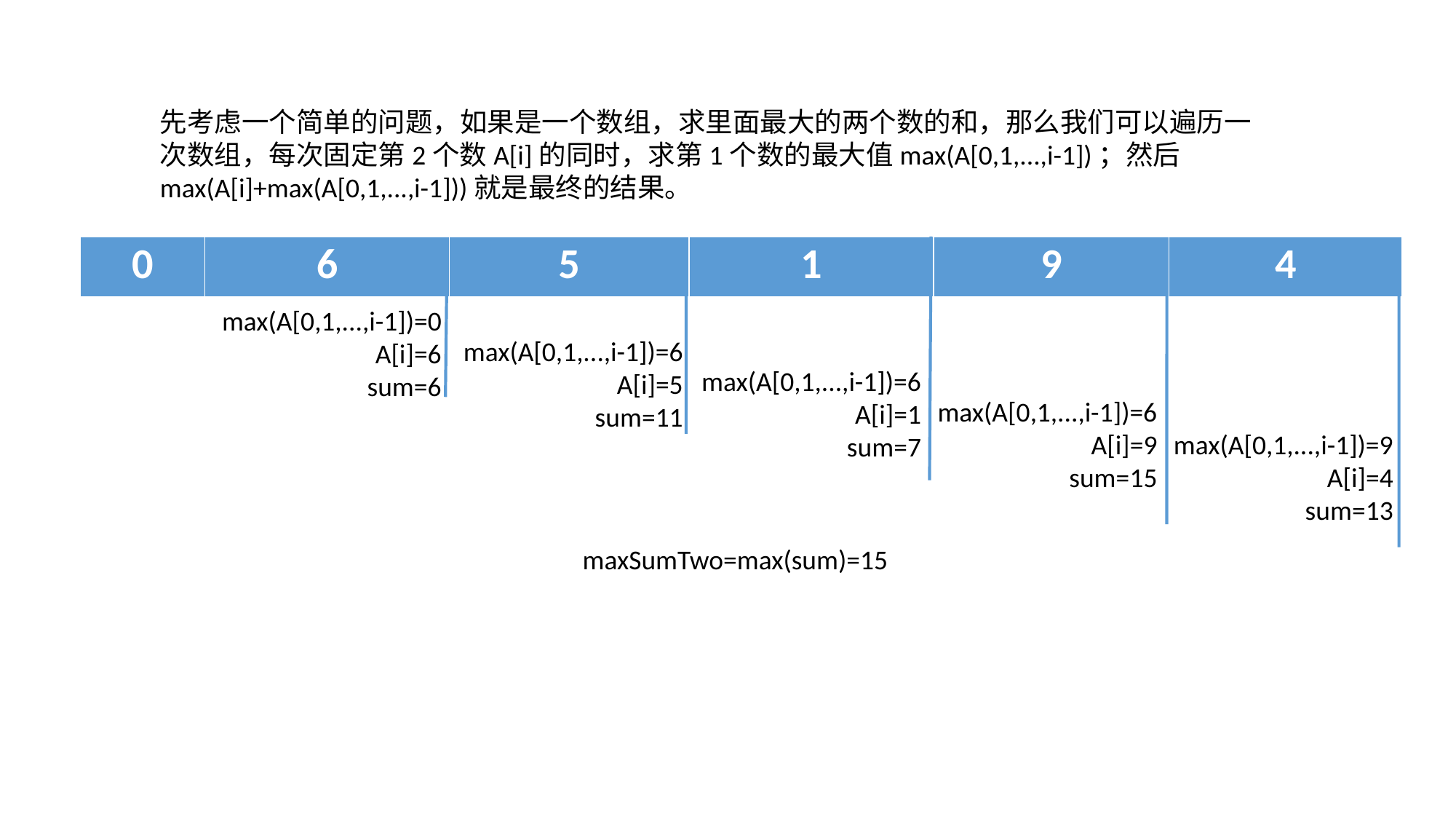

先考虑一个简单的问题，如果是一个数组，求里面最大的两个数的和，那么我们可以遍历一次数组，每次固定第2个数A[i]的同时，求第1个数的最大值max(A[0,1,...,i-1])；然后max(A[i]+max(A[0,1,...,i-1]))就是最终的结果。
| 0 | 6 | 5 | 1 | 9 | 4 |
| --- | --- | --- | --- | --- | --- |
max(A[0,1,...,i-1])=0
A[i]=6
sum=6
max(A[0,1,...,i-1])=6
A[i]=5
sum=11
max(A[0,1,...,i-1])=6
A[i]=1
sum=7
max(A[0,1,...,i-1])=6
A[i]=9
sum=15
max(A[0,1,...,i-1])=9
A[i]=4
sum=13
maxSumTwo=max(sum)=15